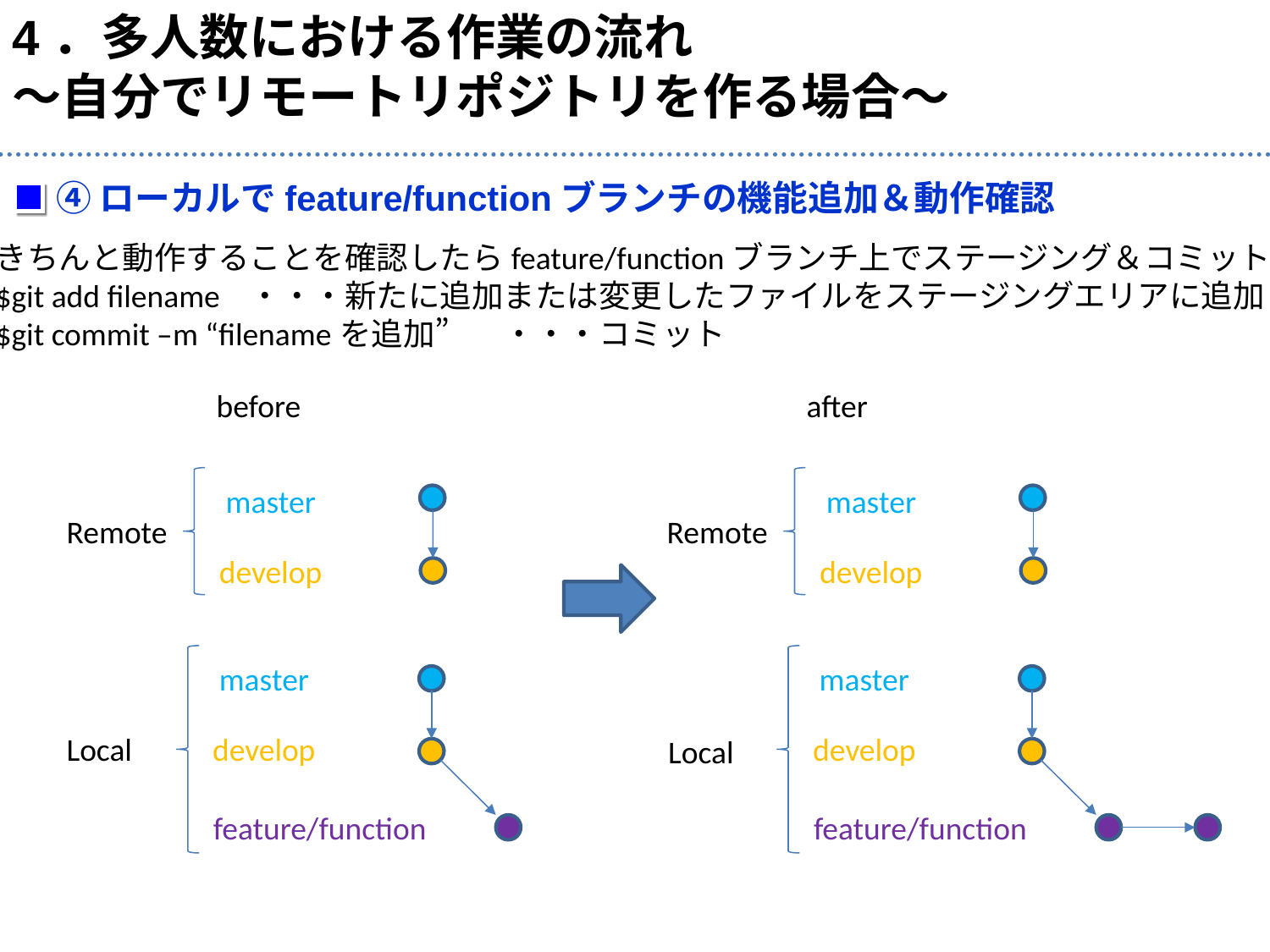

4．多人数における作業の流れ
～自分でリモートリポジトリを作る場合～

④ローカルでfeature/functionブランチの機能追加＆動作確認

きちんと動作することを確認したらfeature/functionブランチ上でステージング＆コミット
$git add filename	・・・新たに追加または変更したファイルをステージングエリアに追加
$git commit –m “filenameを追加”	・・・コミット
before
after

master
master

Remote
Remote
develop
develop

master
master

Local
develop
develop
Local

feature/function
feature/function